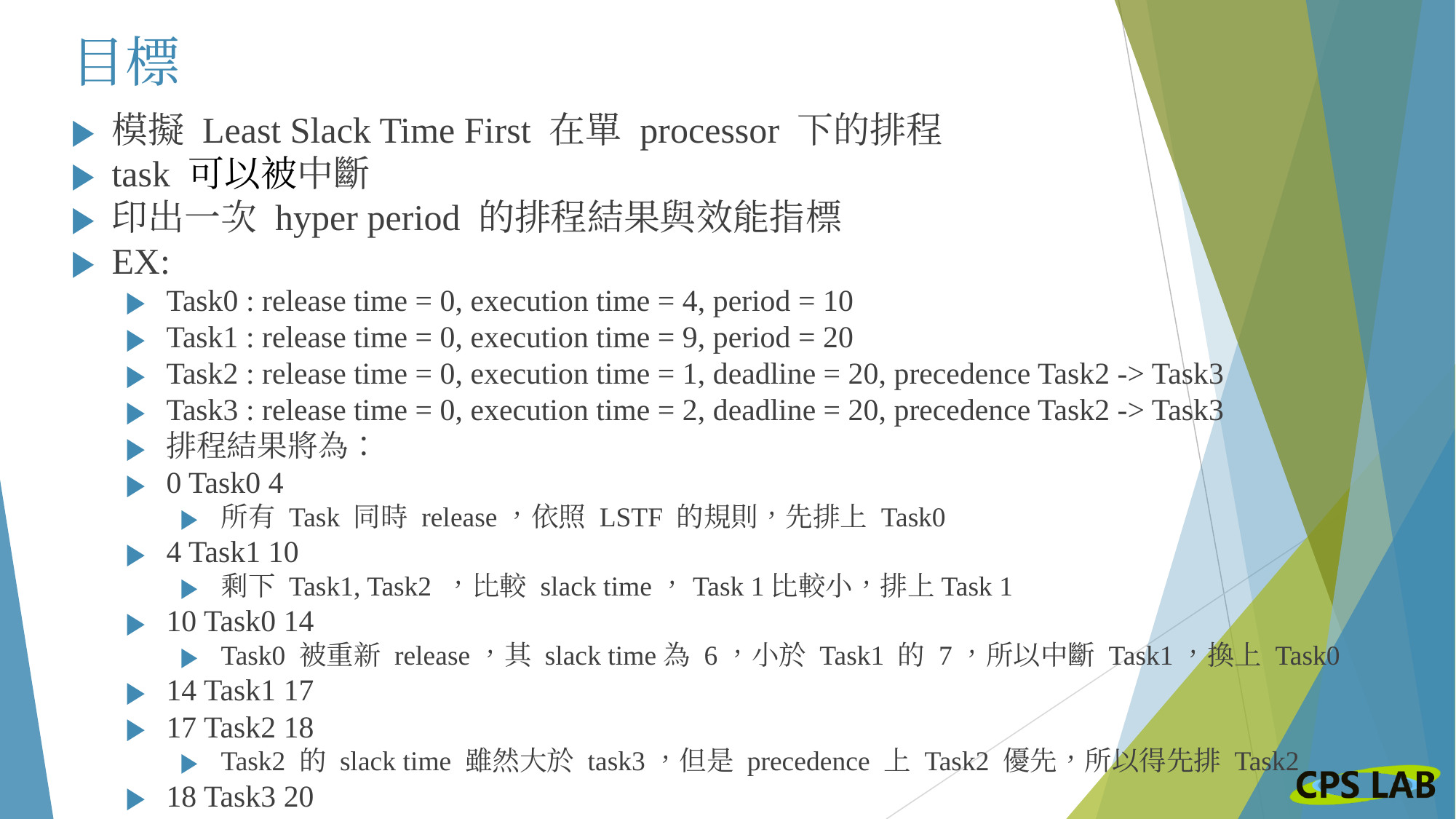

# 目標
模擬 Least Slack Time First 在單 processor 下的排程
task 可以被中斷
印出一次 hyper period 的排程結果與效能指標
EX:
Task0 : release time = 0, execution time = 4, period = 10
Task1 : release time = 0, execution time = 9, period = 20
Task2 : release time = 0, execution time = 1, deadline = 20, precedence Task2 -> Task3
Task3 : release time = 0, execution time = 2, deadline = 20, precedence Task2 -> Task3
排程結果將為：
0 Task0 4
所有 Task 同時 release，依照 LSTF 的規則，先排上 Task0
4 Task1 10
剩下 Task1, Task2 ，比較 slack time，Task 1比較小，排上Task 1
10 Task0 14
Task0 被重新 release，其 slack time為 6，小於 Task1 的 7，所以中斷 Task1，換上 Task0
14 Task1 17
17 Task2 18
Task2 的 slack time 雖然大於 task3，但是 precedence 上 Task2 優先，所以得先排 Task2
18 Task3 20